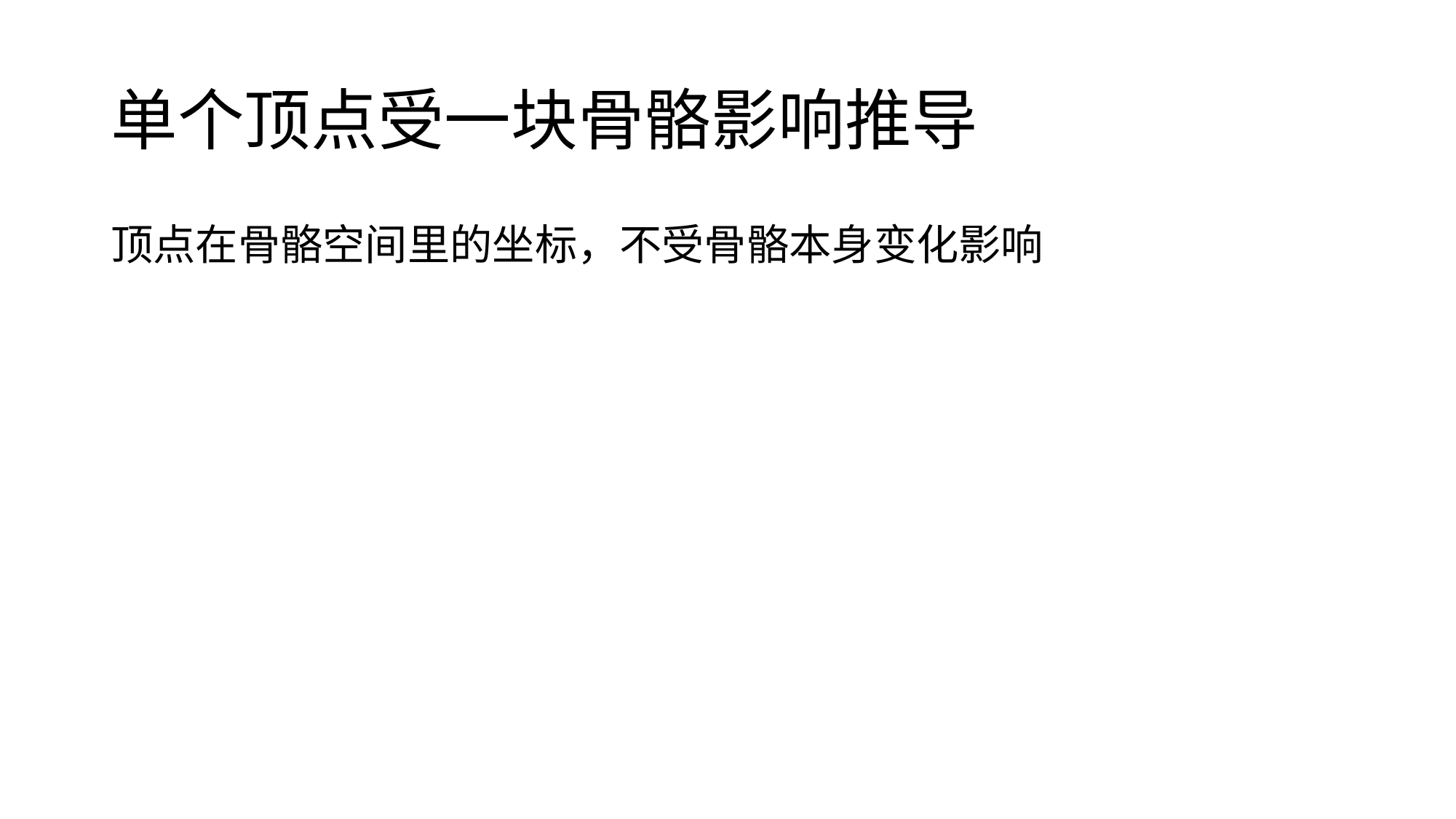

# 单个顶点受一块骨骼影响推导
顶点在骨骼空间里的坐标，不受骨骼本身变化影响